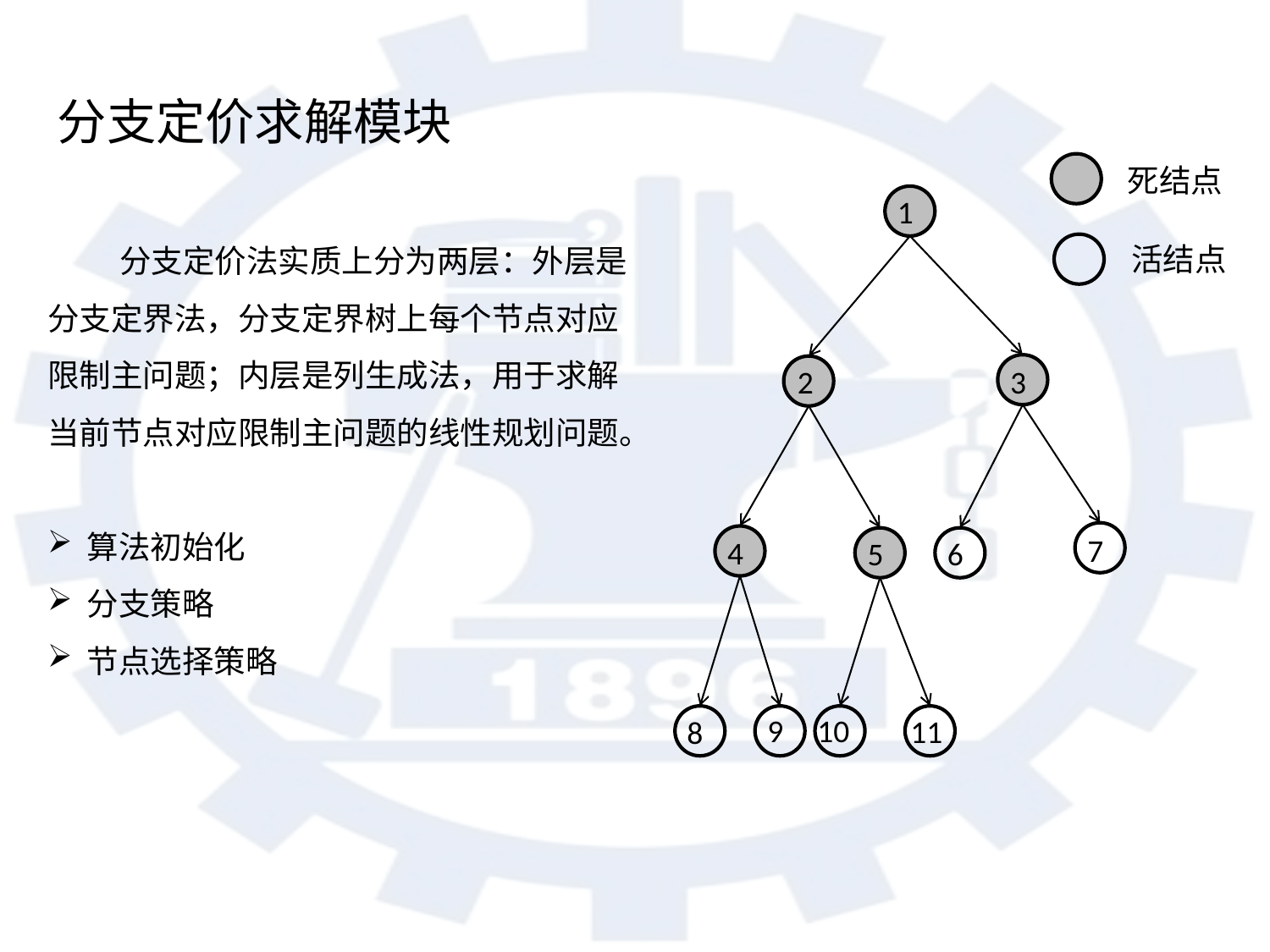

分支定价求解模块

死结点

1

2
3

7

4
6

5

10
9
11

8
         分支定价法实质上分为两层：外层是分支定界法，分支定界树上每个节点对应限制主问题；内层是列生成法，用于求解当前节点对应限制主问题的线性规划问题。

算法初始化
分支策略
节点选择策略
活结点